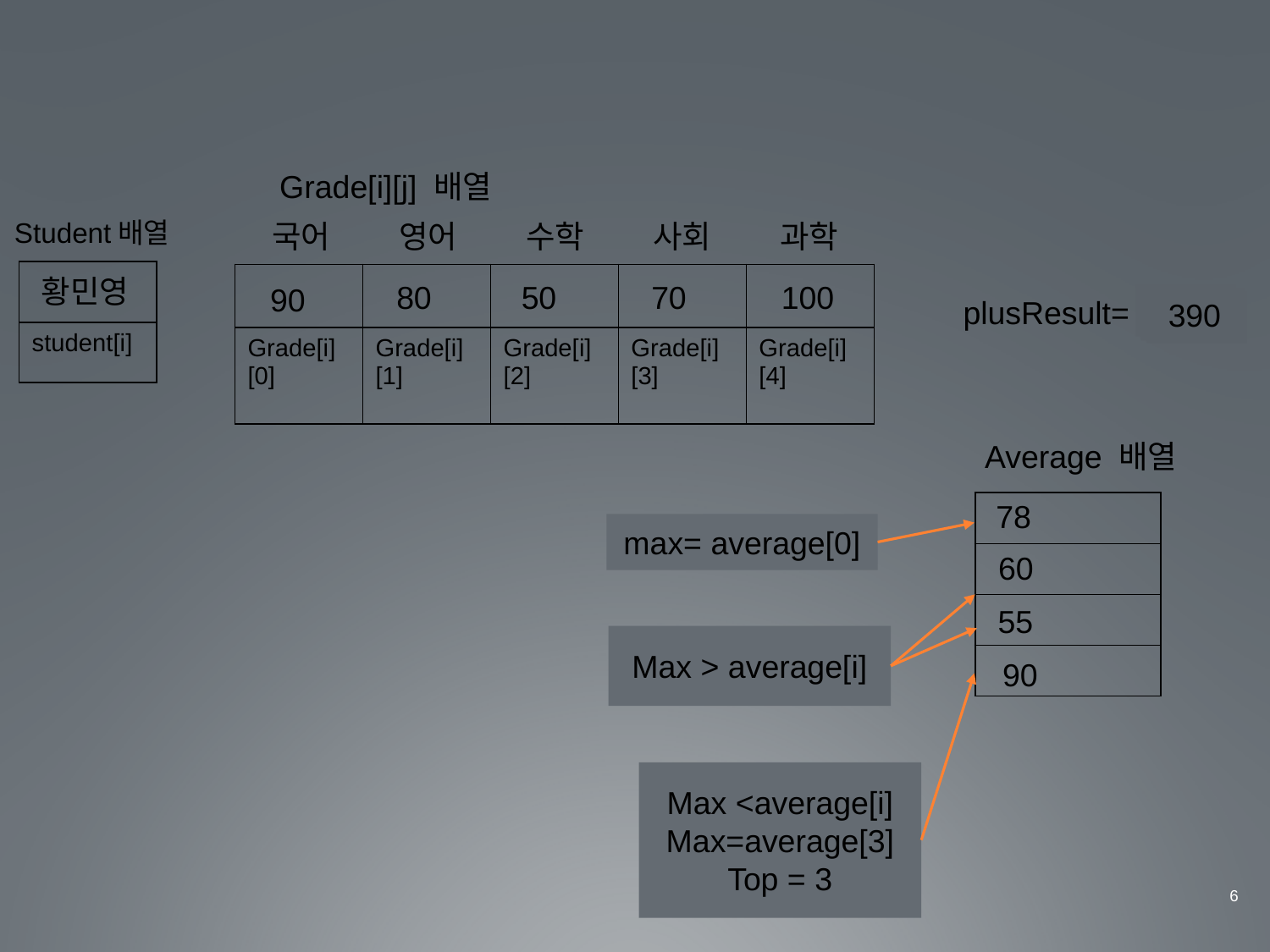

Grade[i][j] 배열
Student배열
국어	영어	수학	사회	과학
|  |
| --- |
| student[i] |
|  |  |  |  |  |
| --- | --- | --- | --- | --- |
| Grade[i][0] | Grade[i][1] | Grade[i][2] | Grade[i][3] | Grade[i][4] |
황민영
80
50
70
100
90
90
plusResult=
390
170
290
220
Average 배열
78
|  |
| --- |
|  |
|  |
|  |
max= average[0]
60
55
Max > average[i]
90
Max <average[i]
Max=average[3]
Top = 3